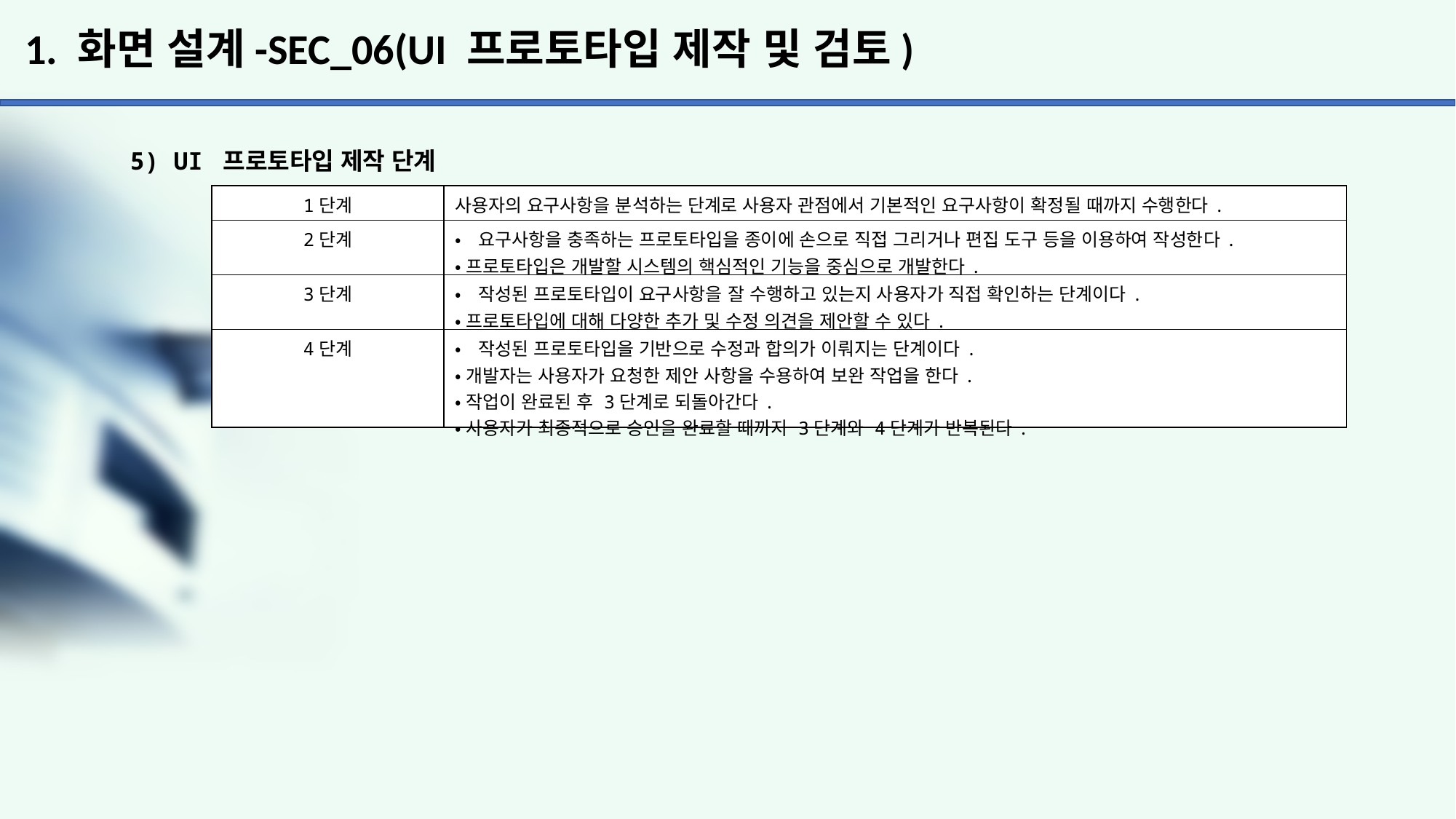

# 1. 화면 설계-SEC_06(UI 프로토타입 제작 및 검토)
5) UI 프로토타입 제작 단계

| 1단계 | 사용자의 요구사항을 분석하는 단계로 사용자 관점에서 기본적인 요구사항이 확정될 때까지 수행한다. |
| --- | --- |
| 2단계 | •요구사항을 충족하는 프로토타입을 종이에 손으로 직접 그리거나 편집 도구 등을 이용하여 작성한다. •프로토타입은 개발할 시스템의 핵심적인 기능을 중심으로 개발한다. |
| 3단계 | •작성된 프로토타입이 요구사항을 잘 수행하고 있는지 사용자가 직접 확인하는 단계이다. •프로토타입에 대해 다양한 추가 및 수정 의견을 제안할 수 있다. |
| 4단계 | •작성된 프로토타입을 기반으로 수정과 합의가 이뤄지는 단계이다. •개발자는 사용자가 요청한 제안 사항을 수용하여 보완 작업을 한다. •작업이 완료된 후 3단계로 되돌아간다. •사용자가 최종적으로 승인을 완료할 때까지 3단계와 4단계가 반복된다. |